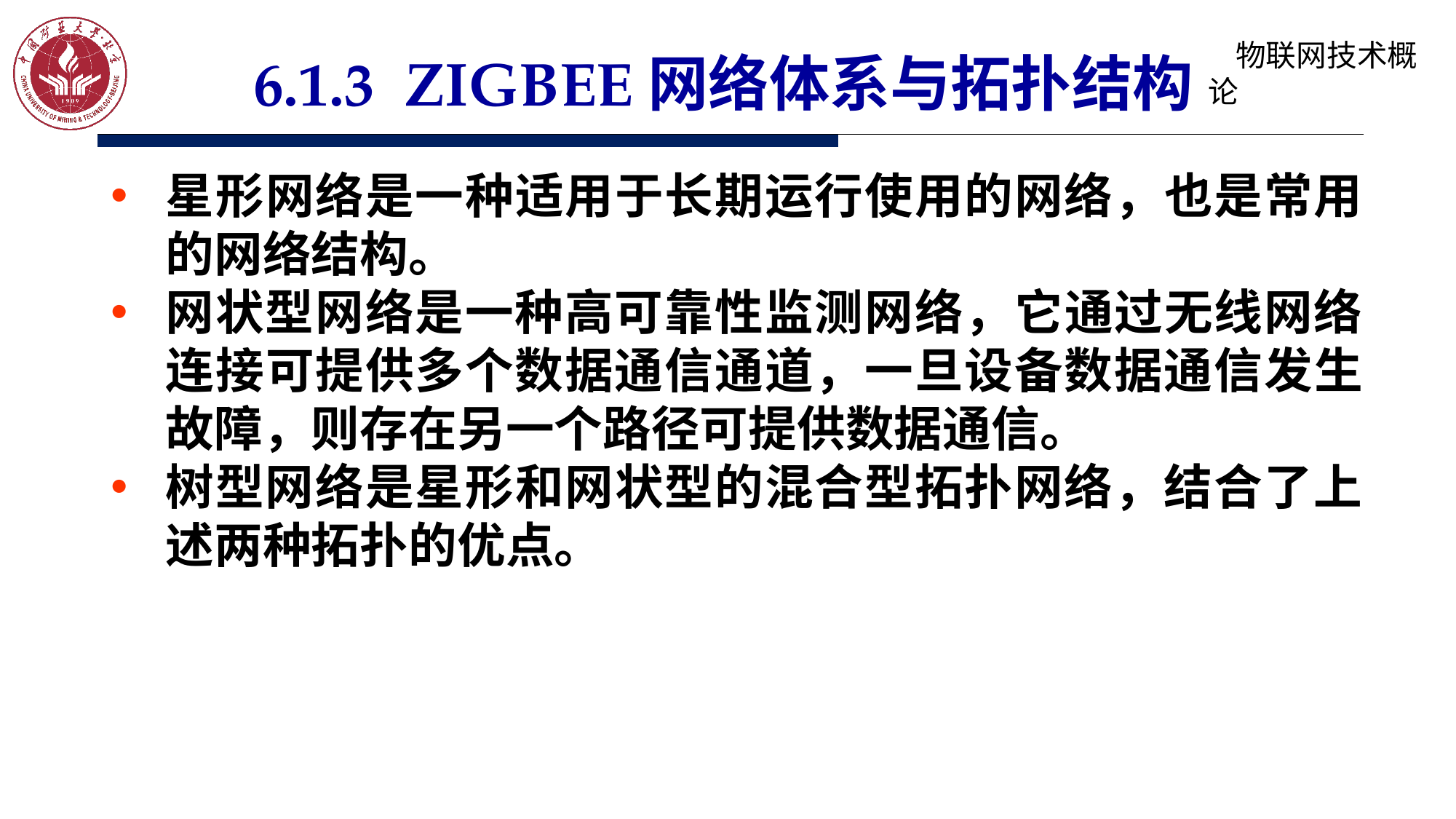

# 6.1.3  ZigBee网络体系与拓扑结构
星形网络是一种适用于长期运行使用的网络，也是常用的网络结构。
网状型网络是一种高可靠性监测网络，它通过无线网络连接可提供多个数据通信通道，一旦设备数据通信发生故障，则存在另一个路径可提供数据通信。
树型网络是星形和网状型的混合型拓扑网络，结合了上述两种拓扑的优点。